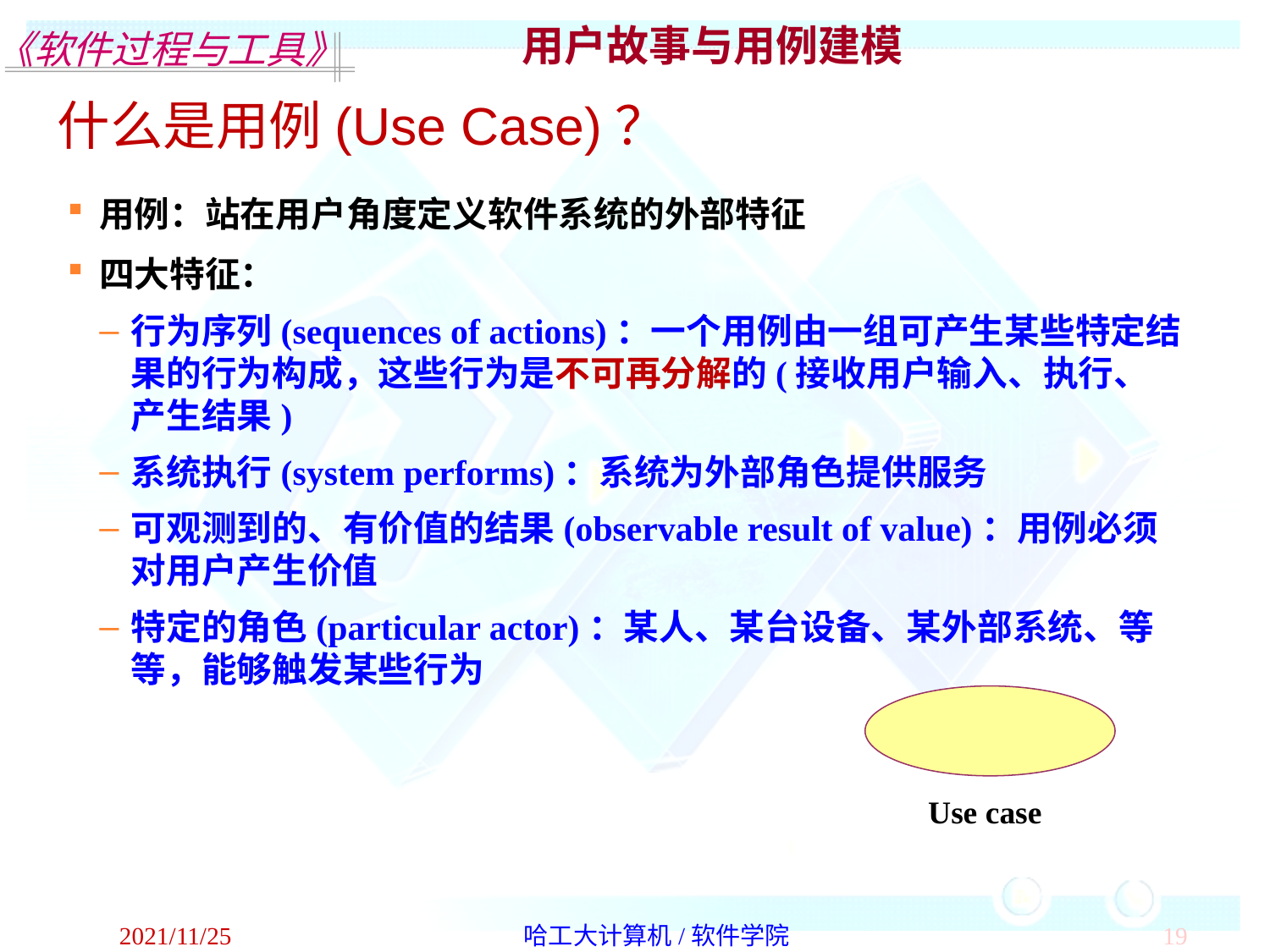

用户故事与用例建模
什么是用例(Use Case)？
用例：站在用户角度定义软件系统的外部特征
四大特征：
行为序列(sequences of actions)：一个用例由一组可产生某些特定结果的行为构成，这些行为是不可再分解的(接收用户输入、执行、产生结果)
系统执行(system performs)：系统为外部角色提供服务
可观测到的、有价值的结果(observable result of value)：用例必须对用户产生价值
特定的角色(particular actor)：某人、某台设备、某外部系统、等等，能够触发某些行为

Use case